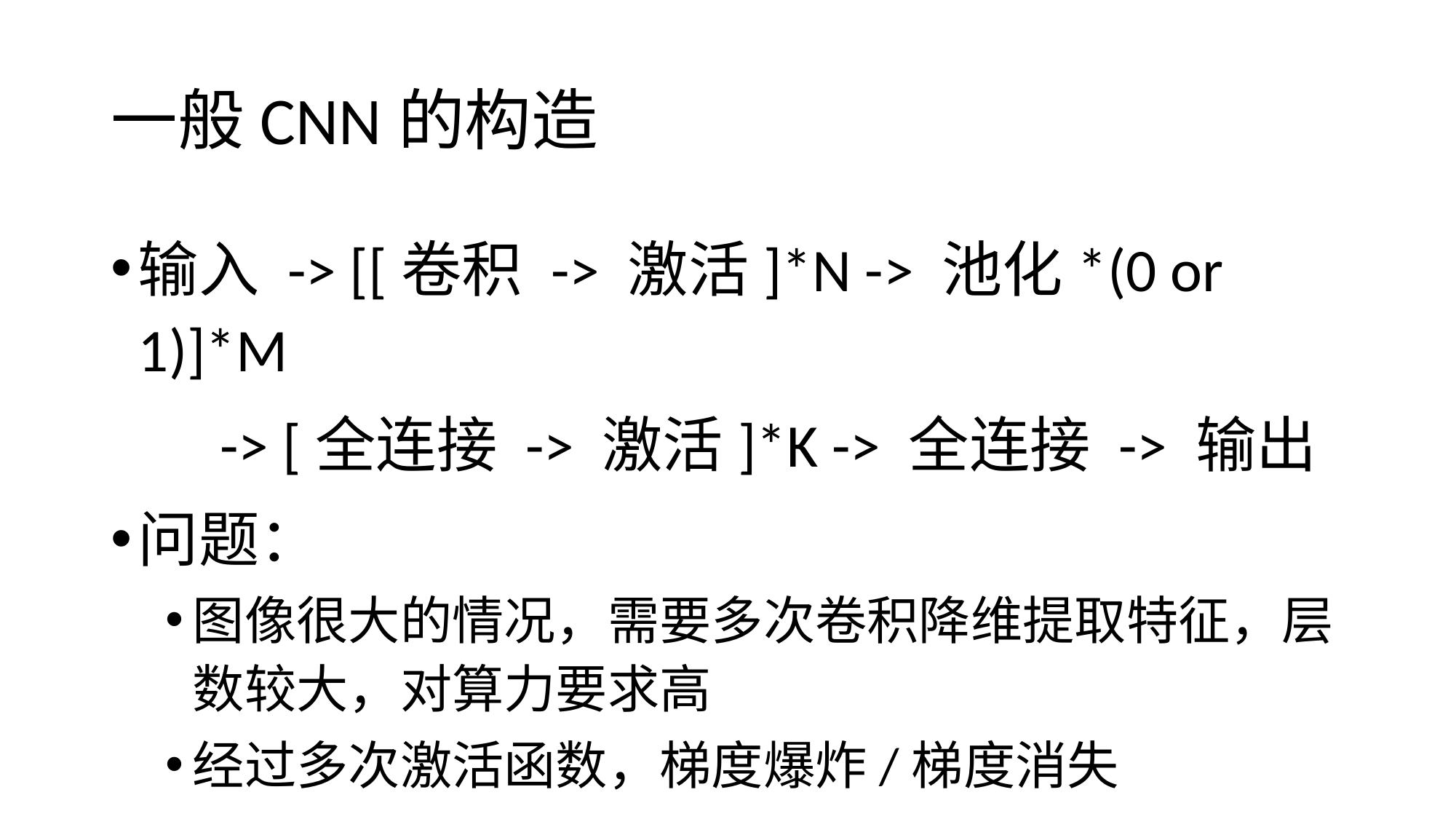

# 一般CNN的构造
输入 -> [[卷积 -> 激活]*N -> 池化*(0 or 1)]*M
	-> [全连接 -> 激活]*K -> 全连接 -> 输出
问题：
图像很大的情况，需要多次卷积降维提取特征，层数较大，对算力要求高
经过多次激活函数，梯度爆炸/梯度消失